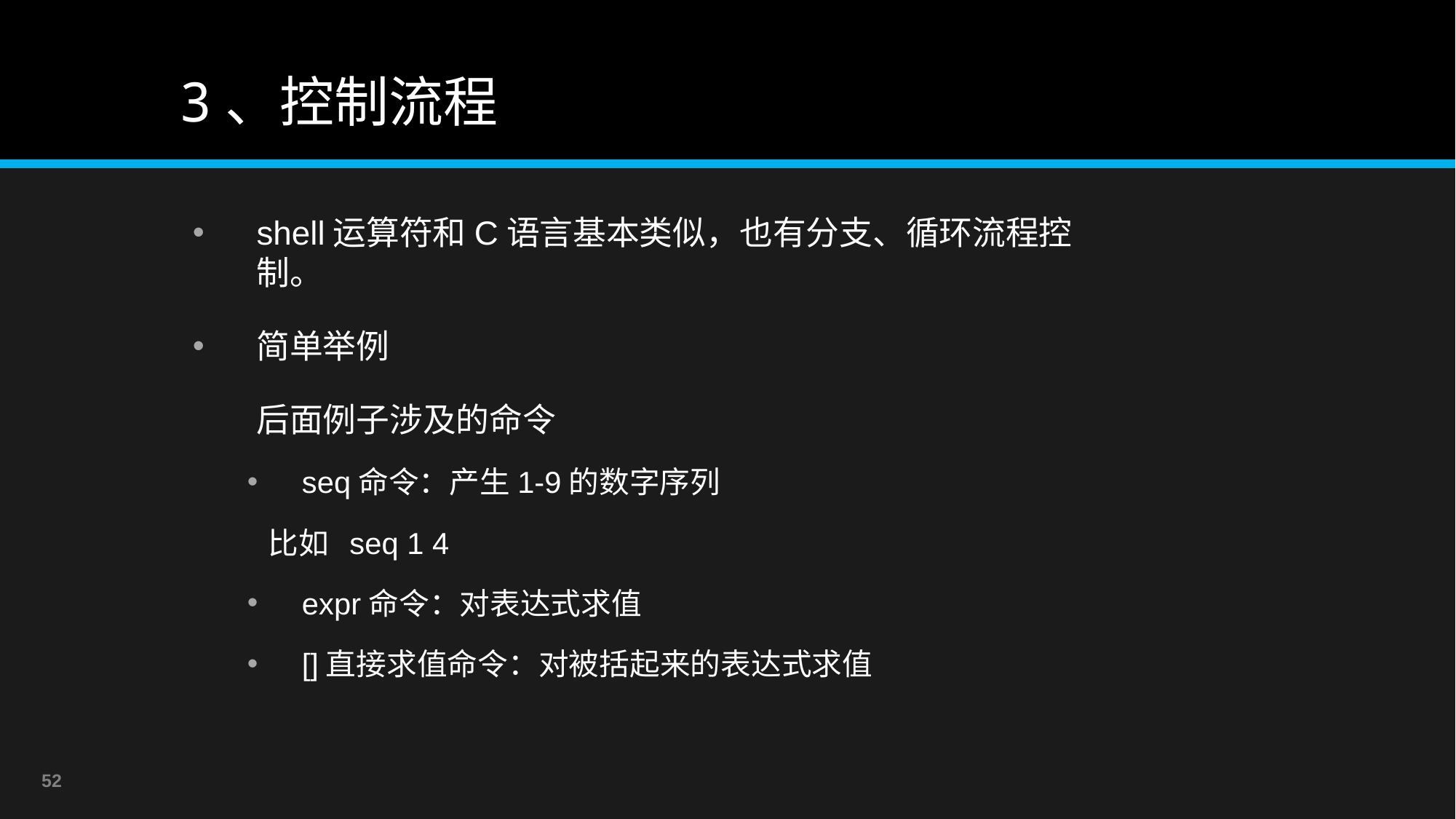

# 3、控制流程
shell运算符和C语言基本类似，也有分支、循环流程控制。
简单举例
	后面例子涉及的命令
seq命令：产生1-9的数字序列
  比如  seq 1 4
expr命令：对表达式求值
[]直接求值命令：对被括起来的表达式求值

52